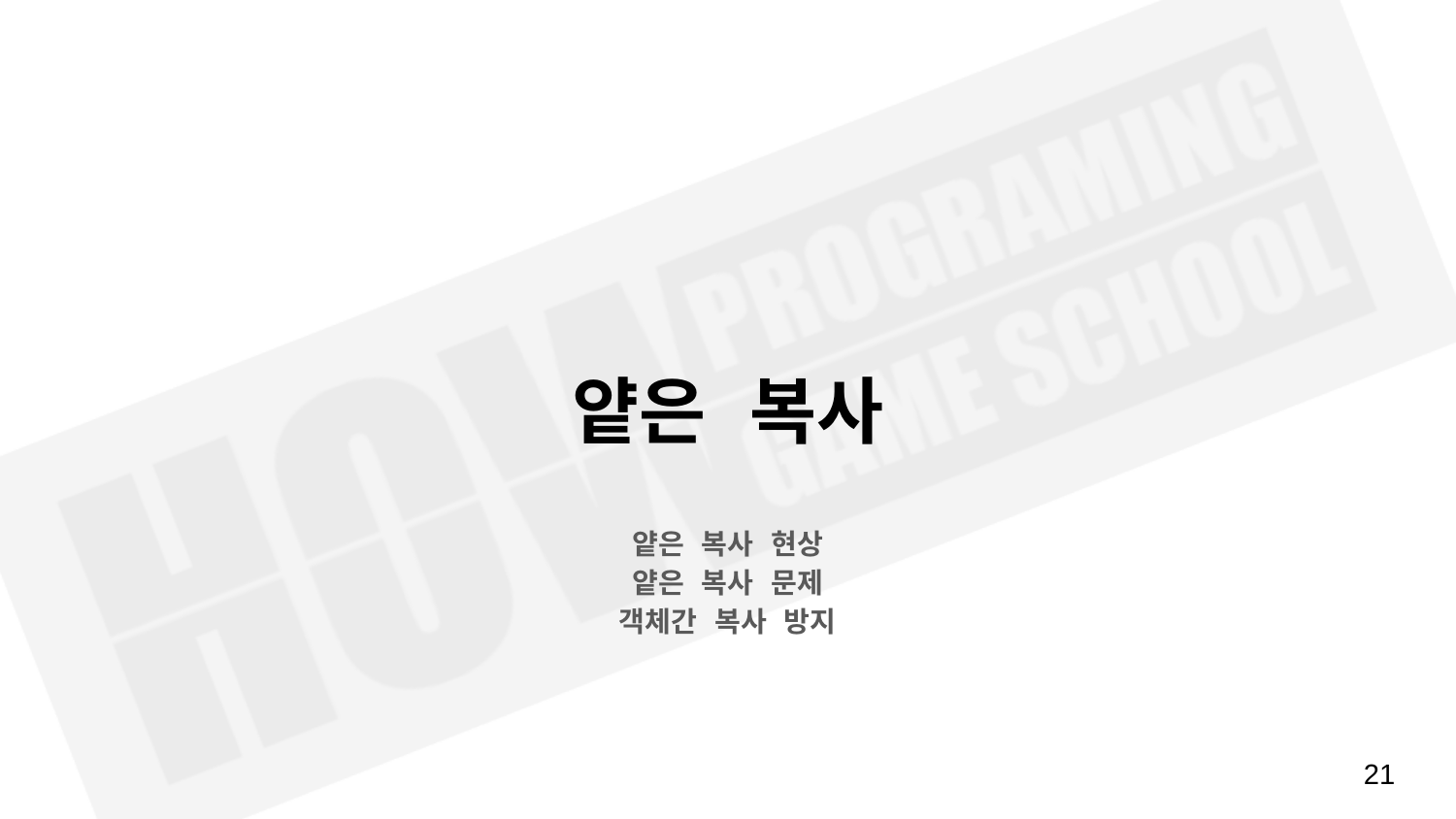

# 얕은 복사
얕은 복사 현상
얕은 복사 문제
객체간 복사 방지
21